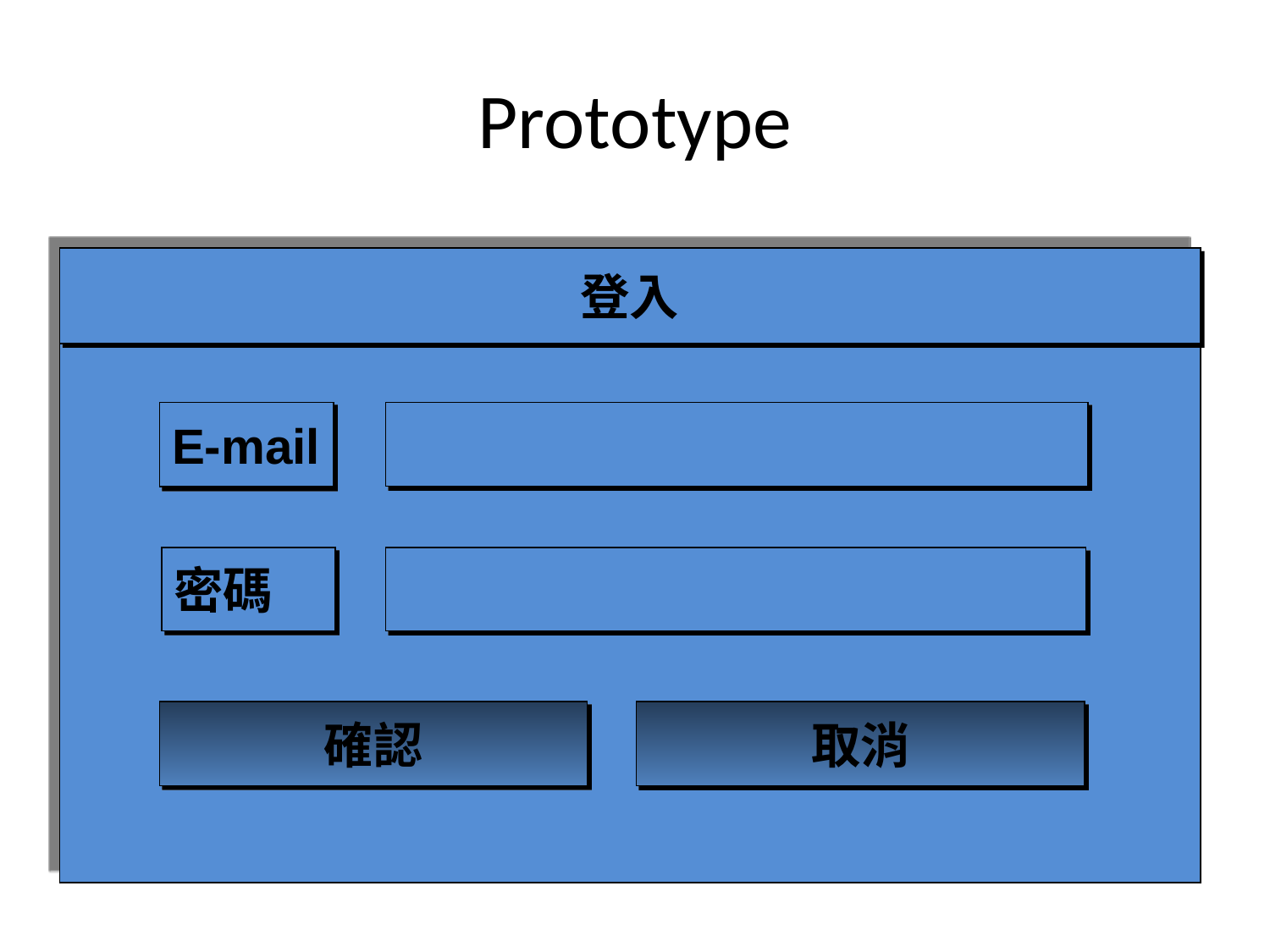

# Prototype

登入
E-mail

密碼

確認
取消